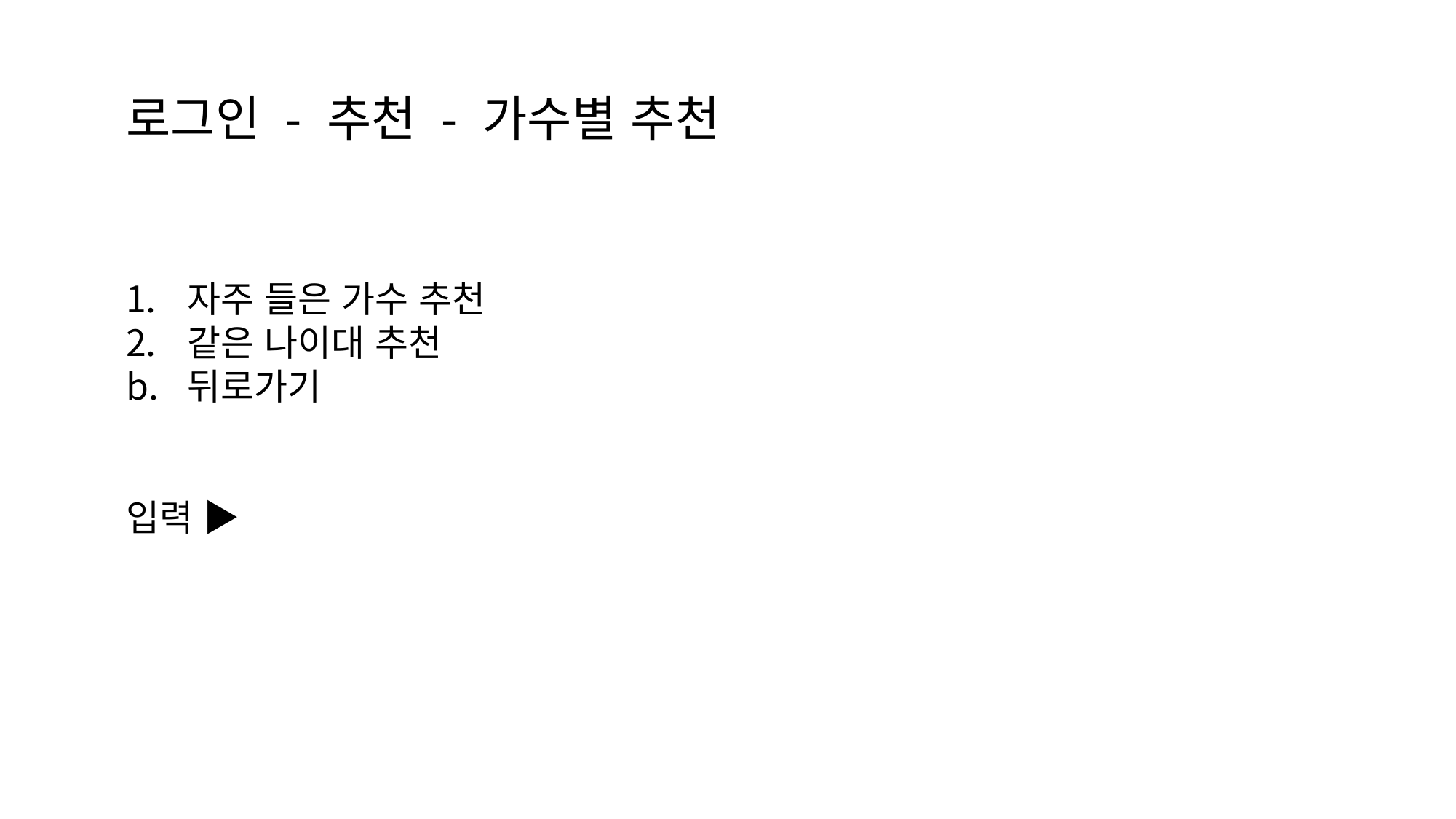

로그인 - 추천 - 가수별 추천
자주 들은 가수 추천
같은 나이대 추천
뒤로가기

입력 ▶